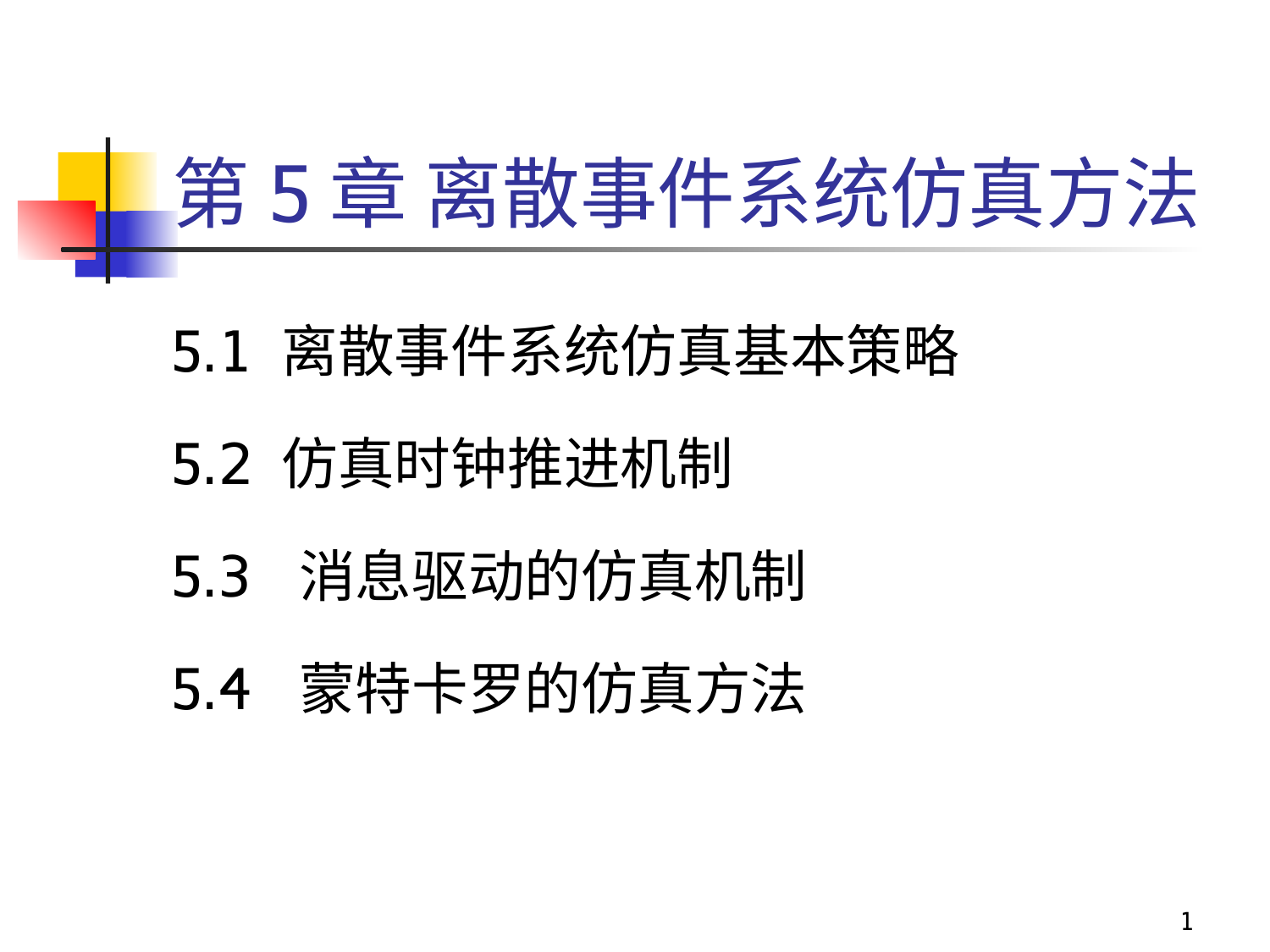

# 第5章 离散事件系统仿真方法
5.1 离散事件系统仿真基本策略
5.2 仿真时钟推进机制
5.3  消息驱动的仿真机制
5.4  蒙特卡罗的仿真方法
1